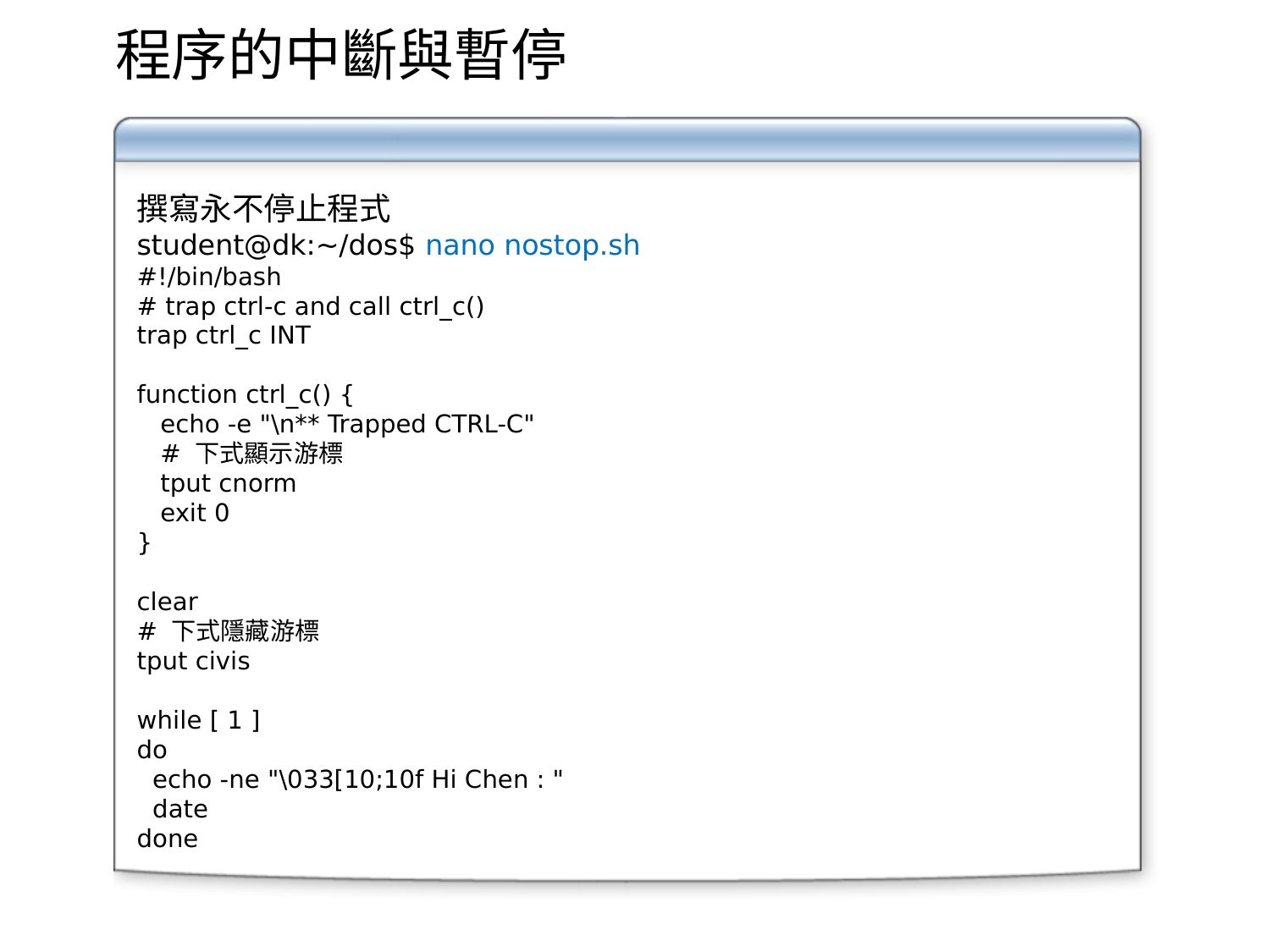

程序的中斷與暫停
撰寫永不停止程式
student@dk:~/dos$ nano nostop.sh
#!/bin/bash
# trap ctrl-c and call ctrl_c()
trap ctrl_c INT

function ctrl_c() {
   echo -e "\n** Trapped CTRL-C"
   # 下式顯示游標
   tput cnorm
   exit 0
}

clear
# 下式隱藏游標
tput civis

while [ 1 ]
do
  echo -ne "\033[10;10f Hi Chen : "
  date
done